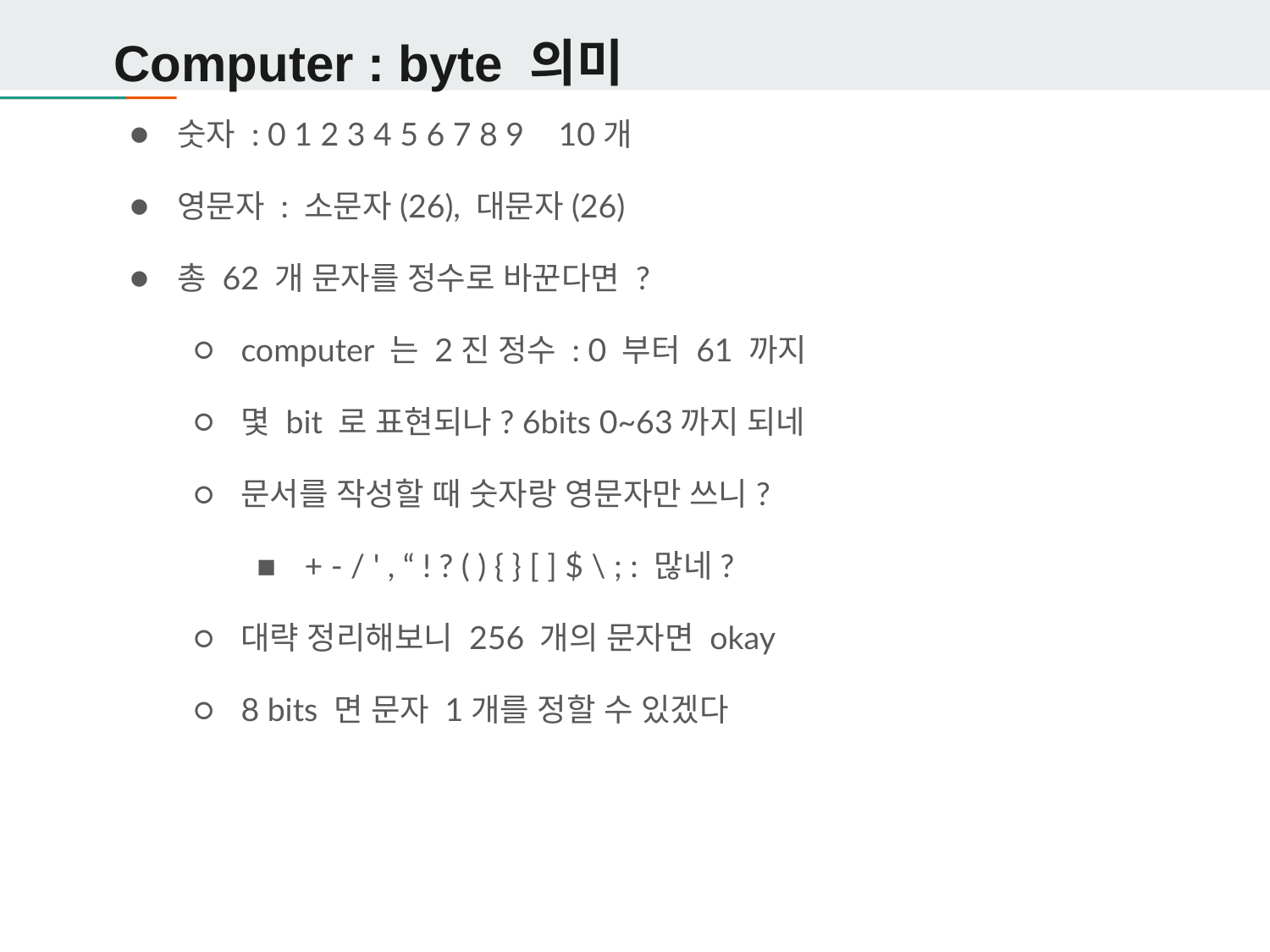

# Computer : byte 의미
숫자 : 0 1 2 3 4 5 6 7 8 9	10개
영문자 : 소문자(26), 대문자(26)
총 62 개 문자를 정수로 바꾼다면 ?
computer 는 2진 정수 : 0 부터 61 까지
몇 bit 로 표현되나? 6bits 0~63까지 되네
문서를 작성할 때 숫자랑 영문자만 쓰니?
+ - / ' , “ ! ? ( ) { } [ ] $ \ ; : 많네?
대략 정리해보니 256 개의 문자면 okay
8 bits 면 문자 1개를 정할 수 있겠다